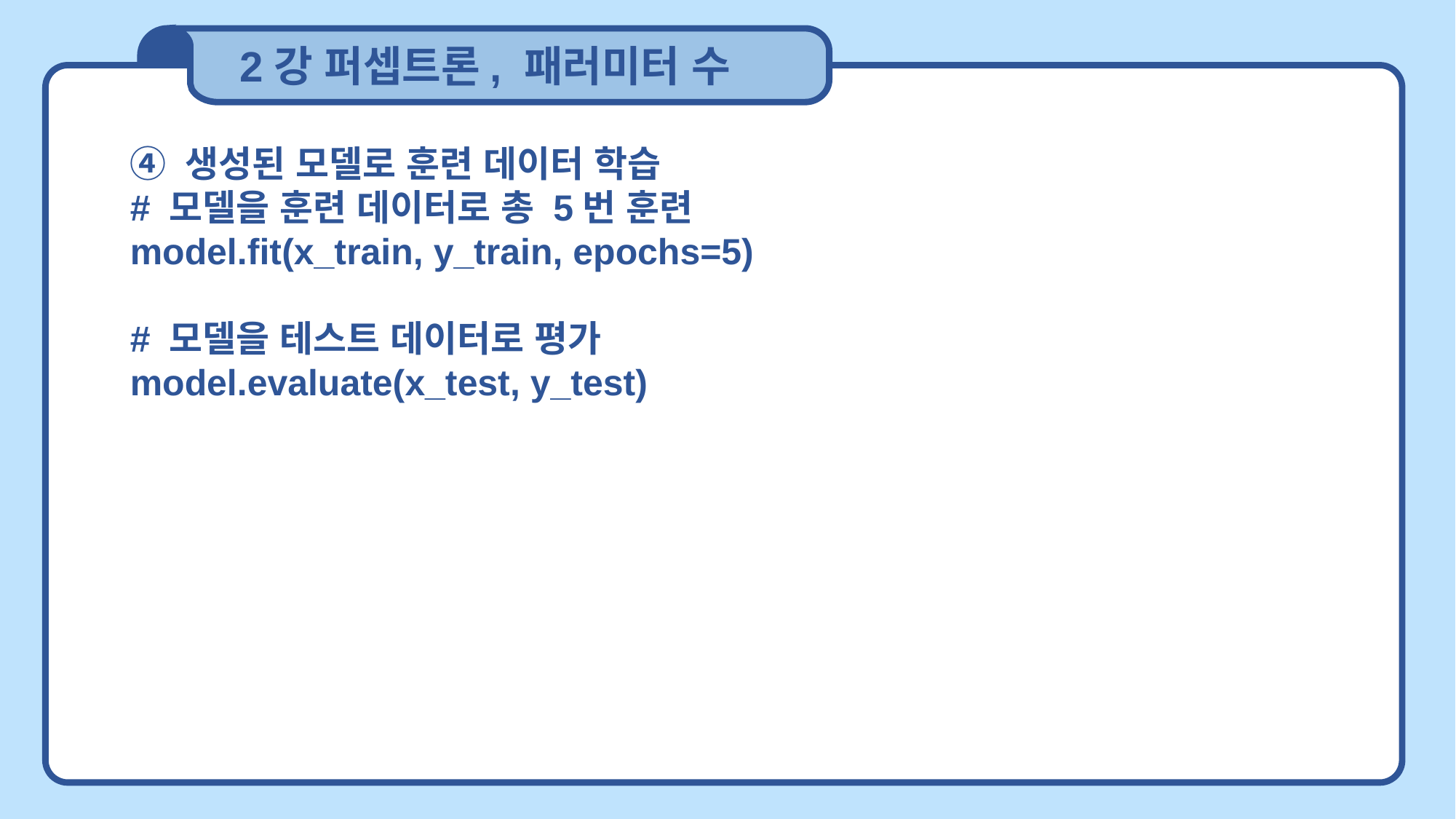

2강 퍼셉트론, 패러미터 수

④ 생성된 모델로 훈련 데이터 학습
# 모델을 훈련 데이터로 총 5번 훈련
model.fit(x_train, y_train, epochs=5)

# 모델을 테스트 데이터로 평가
model.evaluate(x_test, y_test)